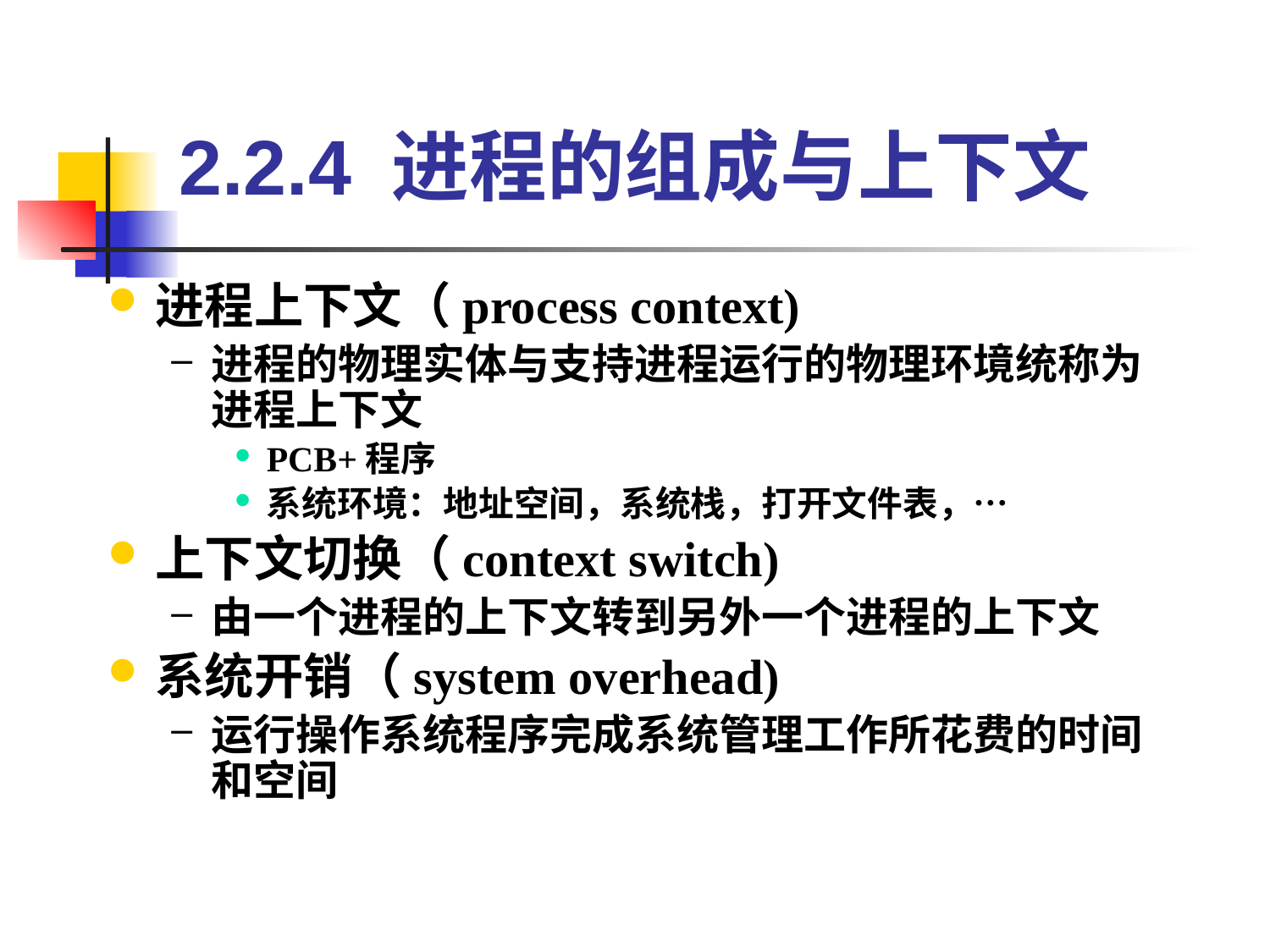

2.2.4 进程的组成与上下文
进程上下文（process context)
进程的物理实体与支持进程运行的物理环境统称为进程上下文
PCB+程序
系统环境：地址空间，系统栈，打开文件表，…
上下文切换（context switch)
由一个进程的上下文转到另外一个进程的上下文
系统开销（system overhead)
运行操作系统程序完成系统管理工作所花费的时间和空间